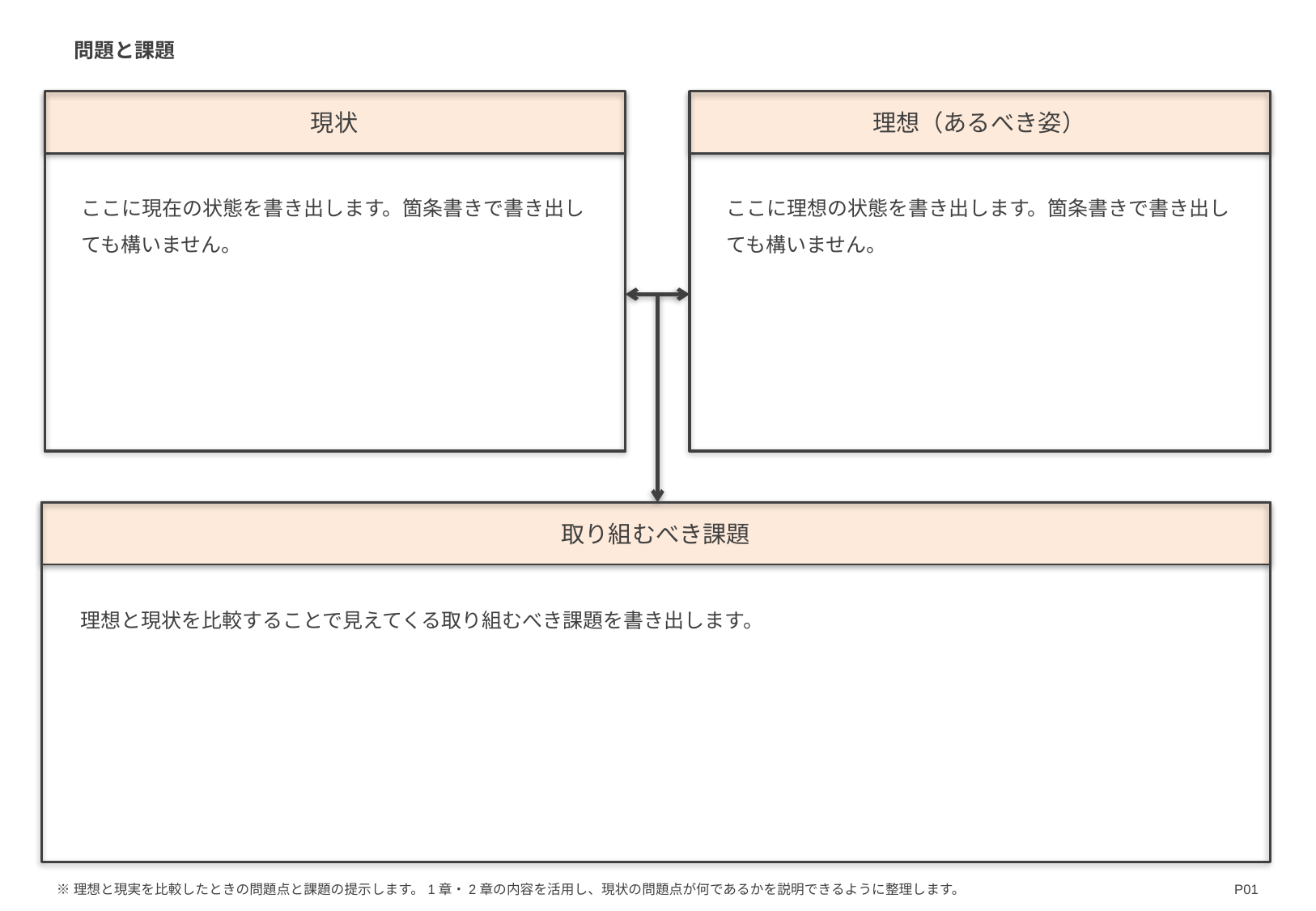

問題と課題

現状
理想（あるべき姿）
ここに現在の状態を書き出します。箇条書きで書き出しても構いません。
ここに理想の状態を書き出します。箇条書きで書き出しても構いません。

取り組むべき課題
理想と現状を比較することで見えてくる取り組むべき課題を書き出します。
※理想と現実を比較したときの問題点と課題の提示します。1章・2章の内容を活用し、現状の問題点が何であるかを説明できるように整理します。
P01